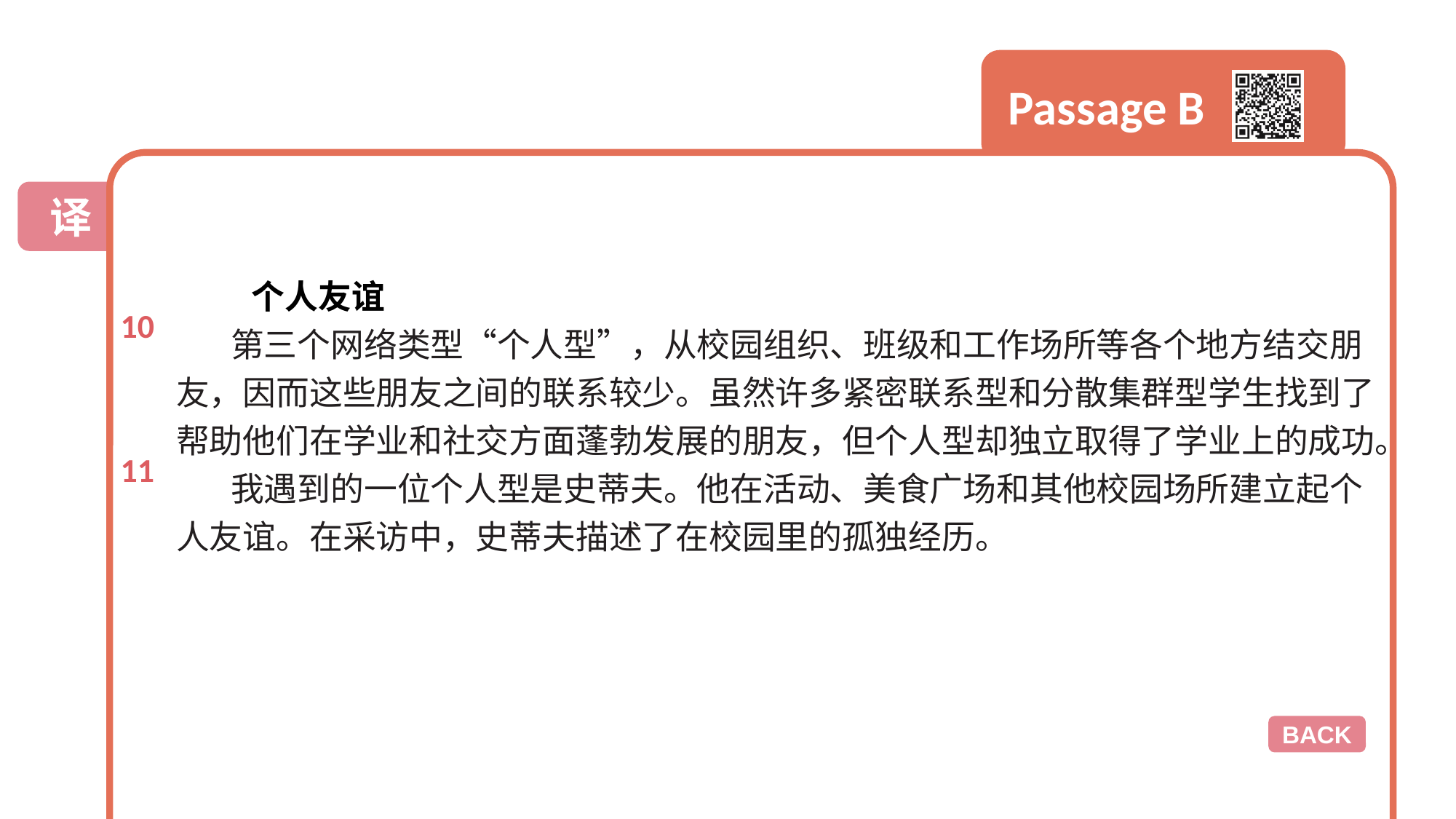

个人友谊
第三个网络类型“个人型”，从校园组织、班级和工作场所等各个地方结交朋友，因而这些朋友之间的联系较少。虽然许多紧密联系型和分散集群型学生找到了帮助他们在学业和社交方面蓬勃发展的朋友，但个人型却独立取得了学业上的成功。
我遇到的一位个人型是史蒂夫。他在活动、美食广场和其他校园场所建立起个人友谊。在采访中，史蒂夫描述了在校园里的孤独经历。

10

11

BACK